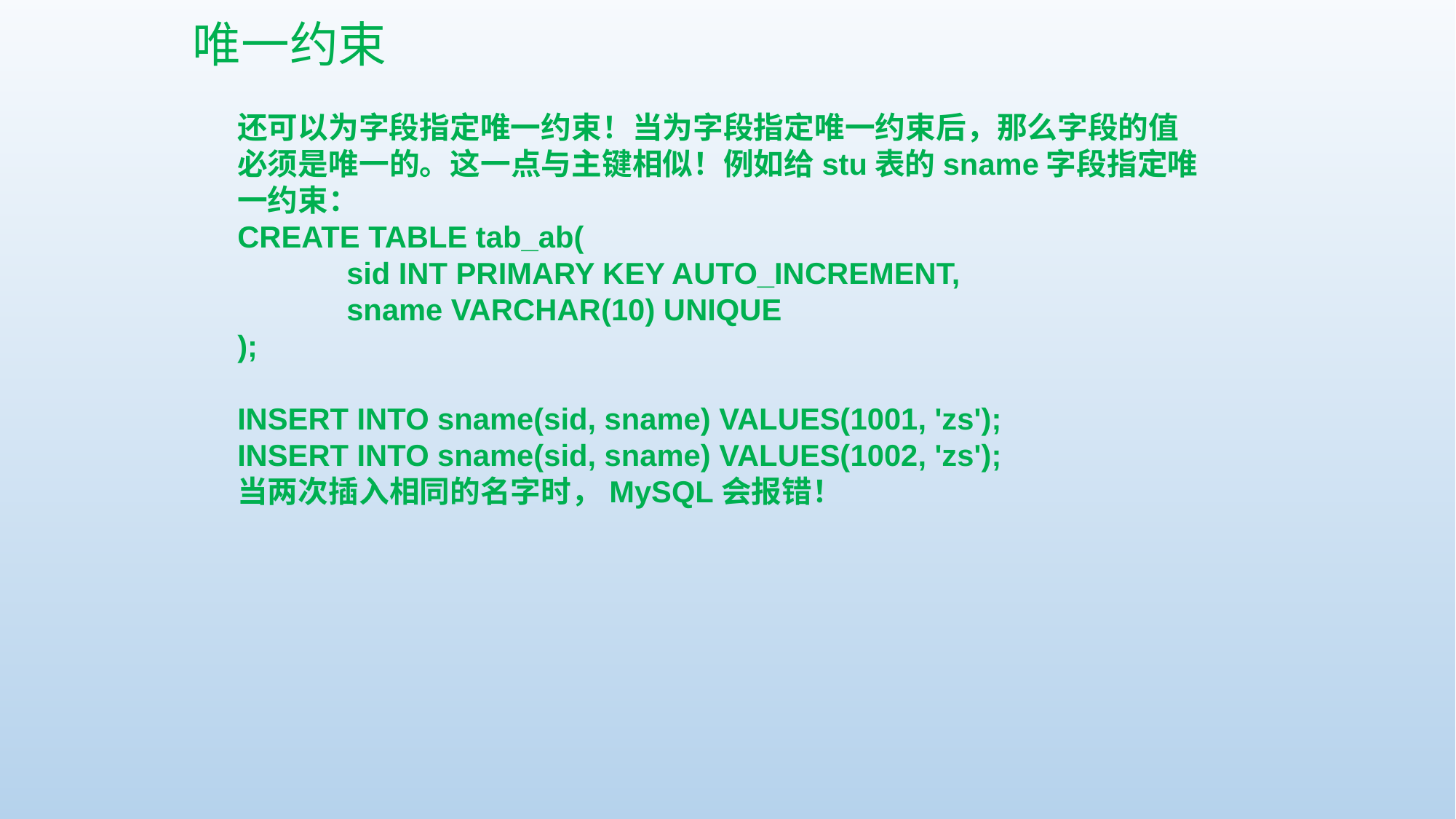

唯一约束
还可以为字段指定唯一约束！当为字段指定唯一约束后，那么字段的值必须是唯一的。这一点与主键相似！例如给stu表的sname字段指定唯一约束：
CREATE TABLE tab_ab(
	sid INT PRIMARY KEY AUTO_INCREMENT,
	sname VARCHAR(10) UNIQUE
);

INSERT INTO sname(sid, sname) VALUES(1001, 'zs');
INSERT INTO sname(sid, sname) VALUES(1002, 'zs');
当两次插入相同的名字时，MySQL会报错！